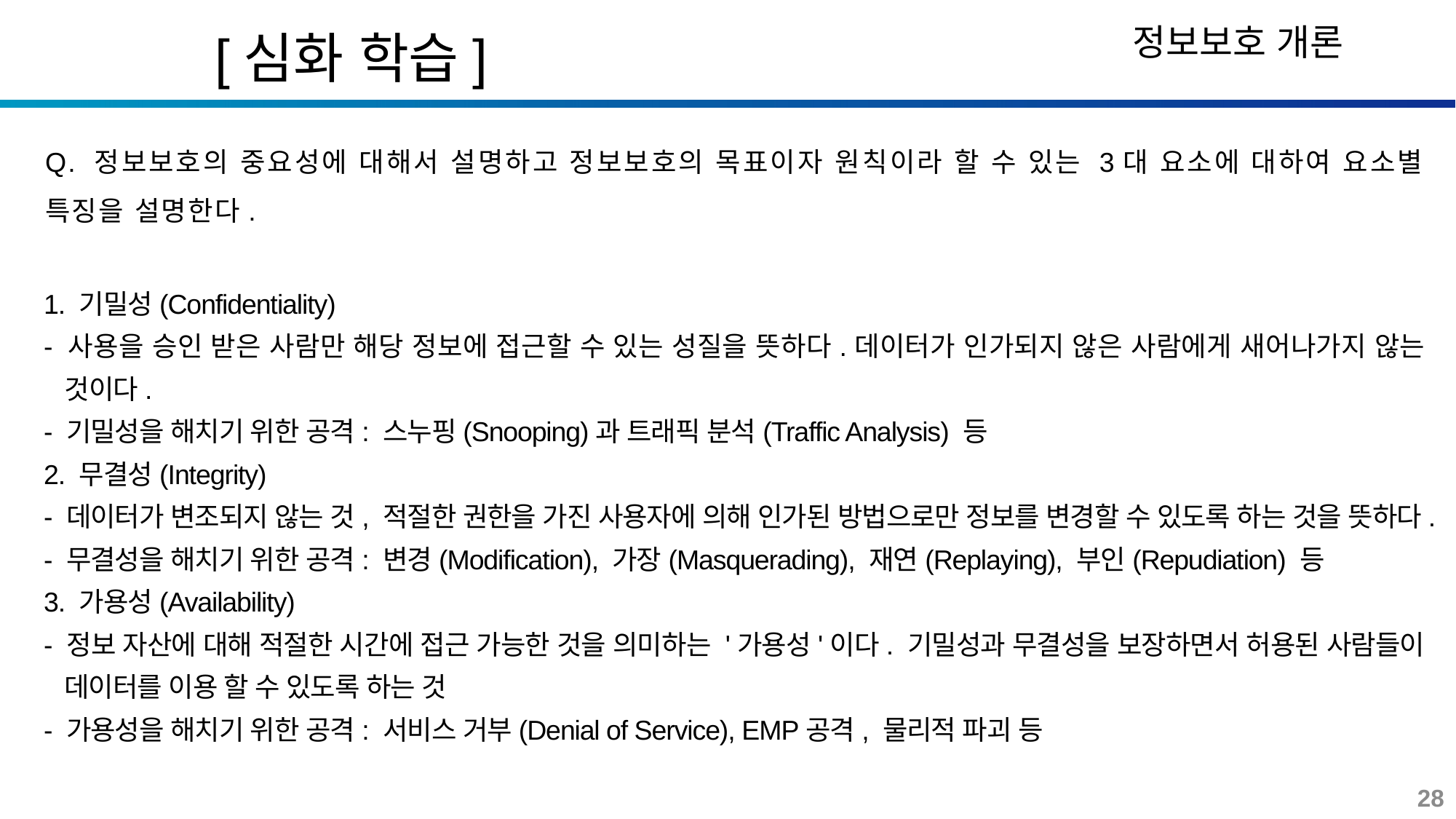

[심화 학습]
Q. 정보보호의 중요성에 대해서 설명하고 정보보호의 목표이자 원칙이라 할 수 있는 3대 요소에 대하여 요소별 특징을 설명한다.

1. 기밀성(Confidentiality)
- 사용을 승인 받은 사람만 해당 정보에 접근할 수 있는 성질을 뜻하다.데이터가 인가되지 않은 사람에게 새어나가지 않는 것이다.
- 기밀성을 해치기 위한 공격: 스누핑(Snooping)과 트래픽 분석(Traffic Analysis) 등
2. 무결성(Integrity)
- 데이터가 변조되지 않는 것, 적절한 권한을 가진 사용자에 의해 인가된 방법으로만 정보를 변경할 수 있도록 하는 것을 뜻하다.
- 무결성을 해치기 위한 공격: 변경(Modification), 가장(Masquerading), 재연(Replaying), 부인(Repudiation) 등
3. 가용성(Availability)
- 정보 자산에 대해 적절한 시간에 접근 가능한 것을 의미하는 '가용성'이다. 기밀성과 무결성을 보장하면서 허용된 사람들이 데이터를 이용 할 수 있도록 하는 것
- 가용성을 해치기 위한 공격: 서비스 거부(Denial of Service), EMP공격, 물리적 파괴 등

28